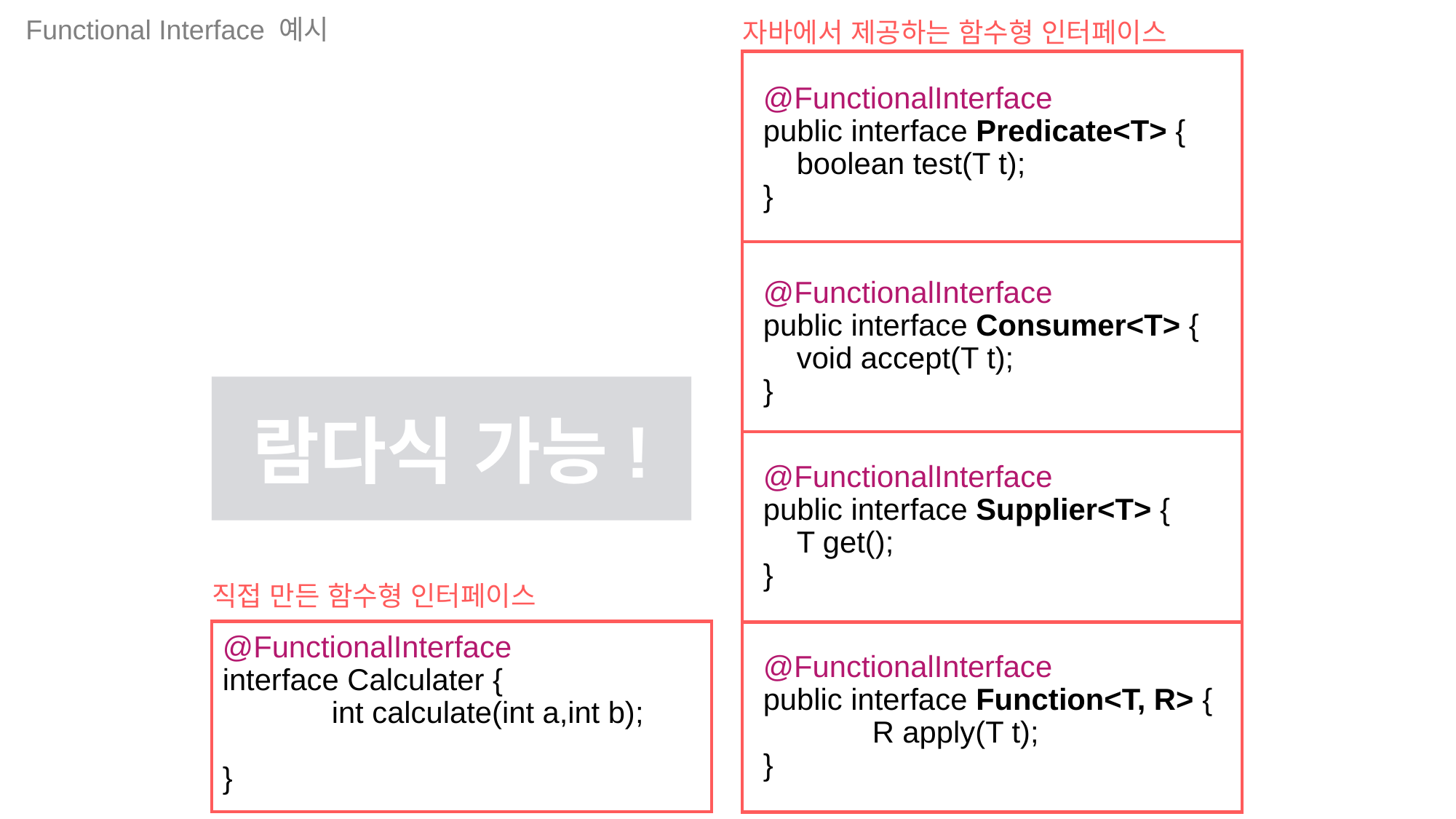

Functional Interface 예시
자바에서 제공하는 함수형 인터페이스
@FunctionalInterface
public interface Predicate<T> {
    boolean test(T t);
}

@FunctionalInterface
public interface Consumer<T> {
    void accept(T t);
}

람다식 가능!
@FunctionalInterface
public interface Supplier<T> {
    T get();
}

직접 만든 함수형 인터페이스
@FunctionalInterface
interface Calculater {
	int calculate(int a,int b);

}
@FunctionalInterface
public interface Function<T, R> {
	R apply(T t);
}